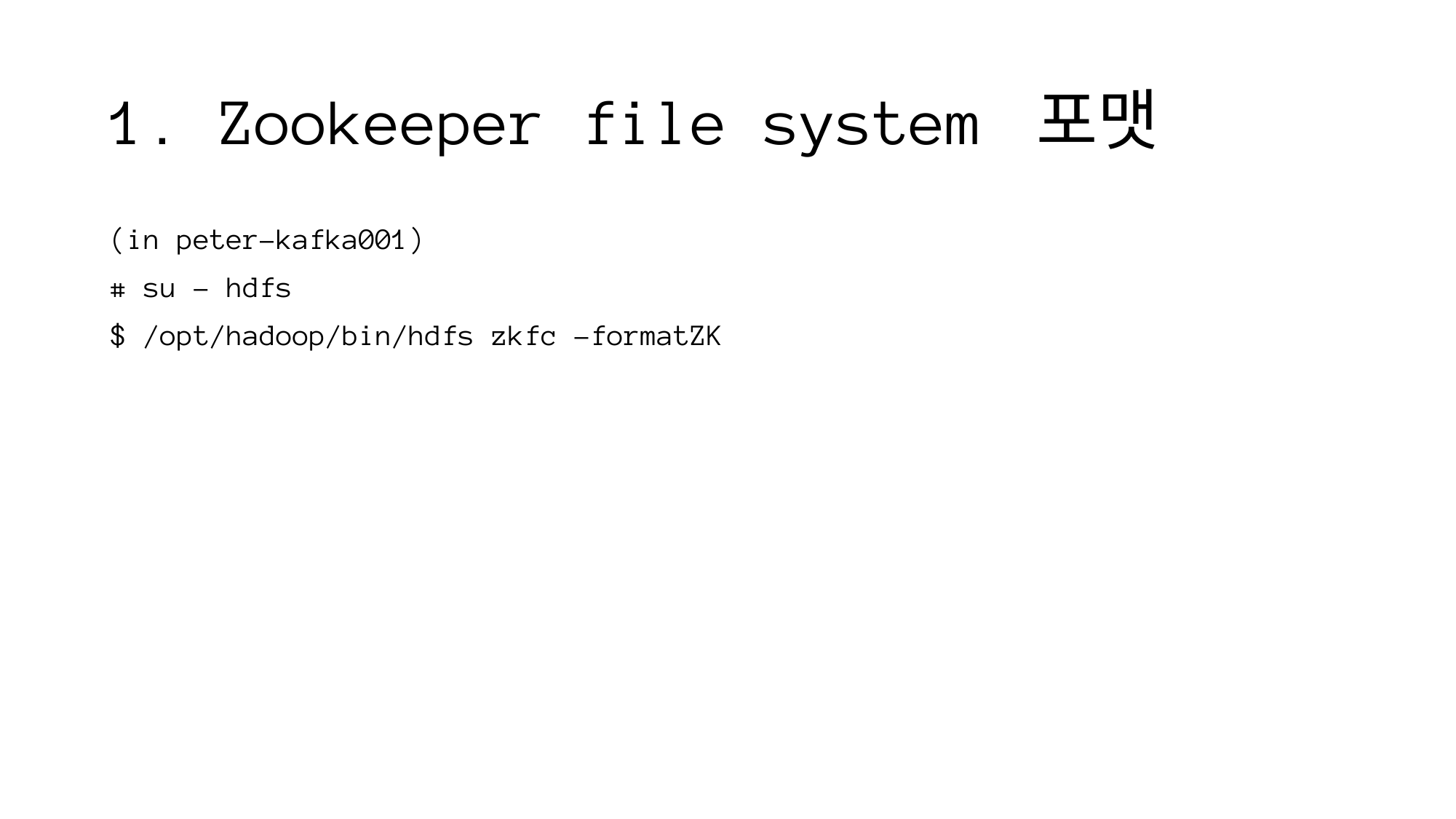

# 1. Zookeeper file system 포맷
(in peter-kafka001)
# su - hdfs
$ /opt/hadoop/bin/hdfs zkfc -formatZK